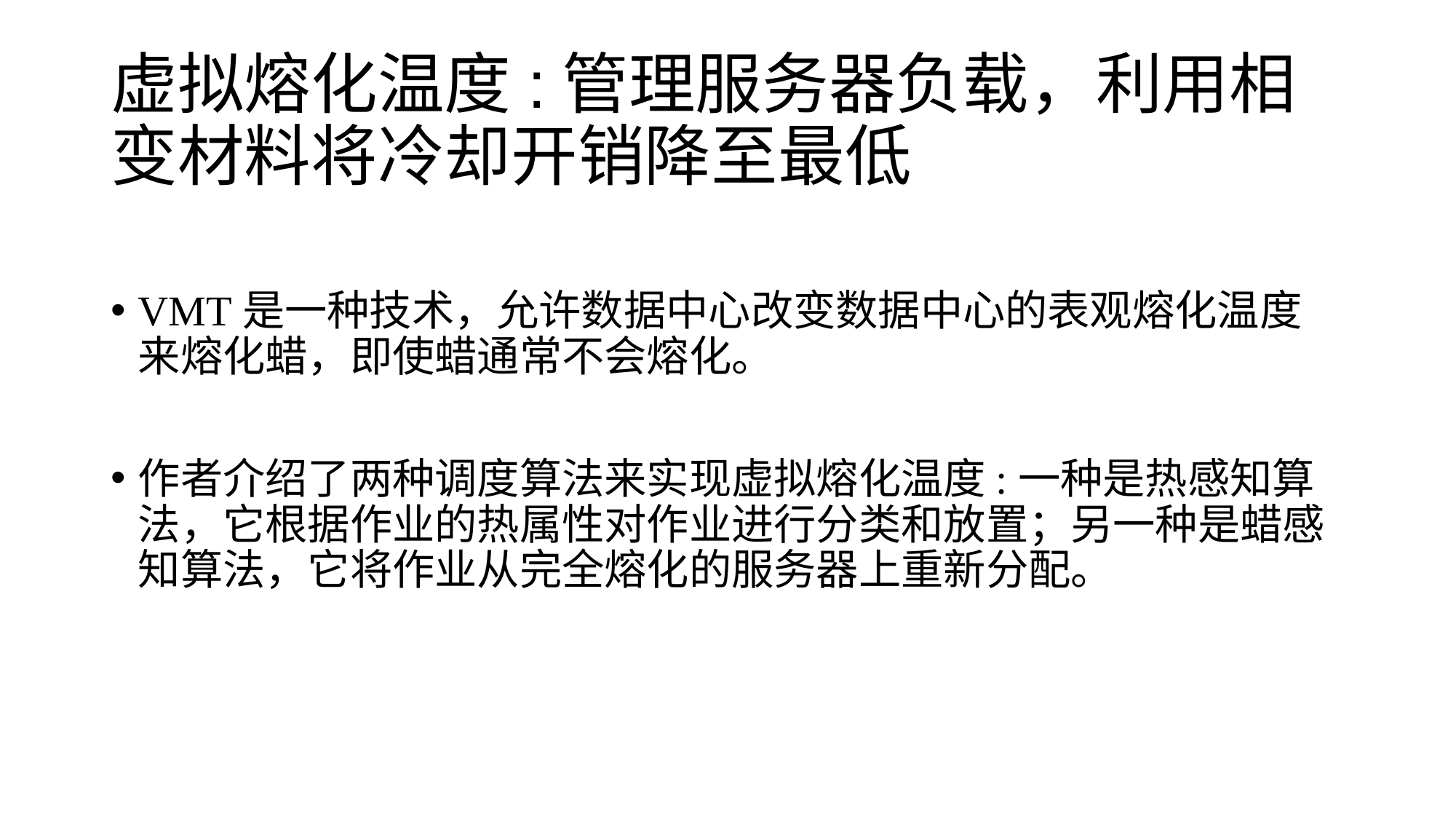

# 虚拟熔化温度:管理服务器负载，利用相变材料将冷却开销降至最低

VMT是一种技术，允许数据中心改变数据中心的表观熔化温度来熔化蜡，即使蜡通常不会熔化。

作者介绍了两种调度算法来实现虚拟熔化温度:一种是热感知算法，它根据作业的热属性对作业进行分类和放置；另一种是蜡感知算法，它将作业从完全熔化的服务器上重新分配。